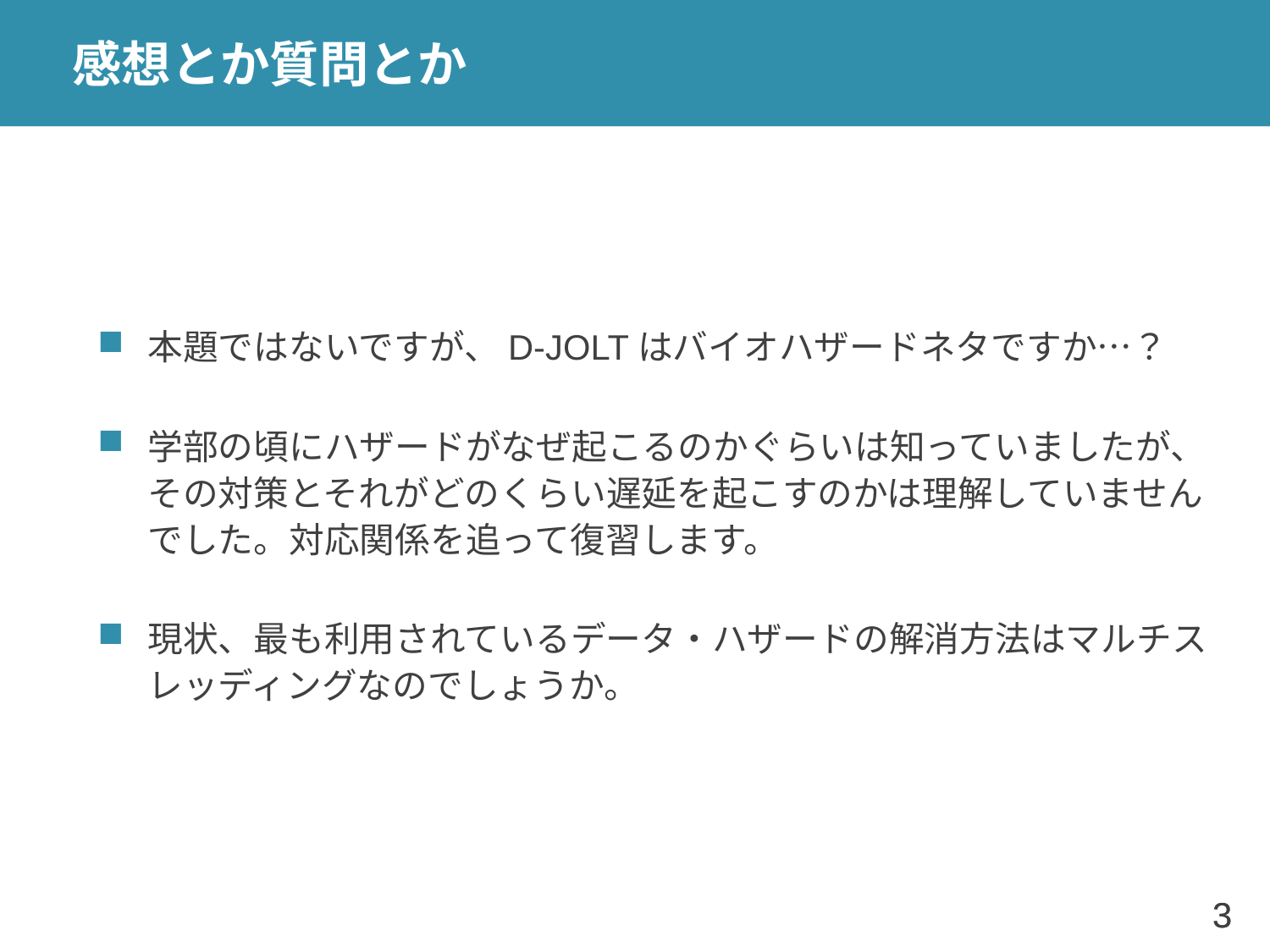

# 感想とか質問とか
本題ではないですが、D-JOLTはバイオハザードネタですか…？
学部の頃にハザードがなぜ起こるのかぐらいは知っていましたが、その対策とそれがどのくらい遅延を起こすのかは理解していませんでした。対応関係を追って復習します。
現状、最も利用されているデータ・ハザードの解消方法はマルチスレッディングなのでしょうか。